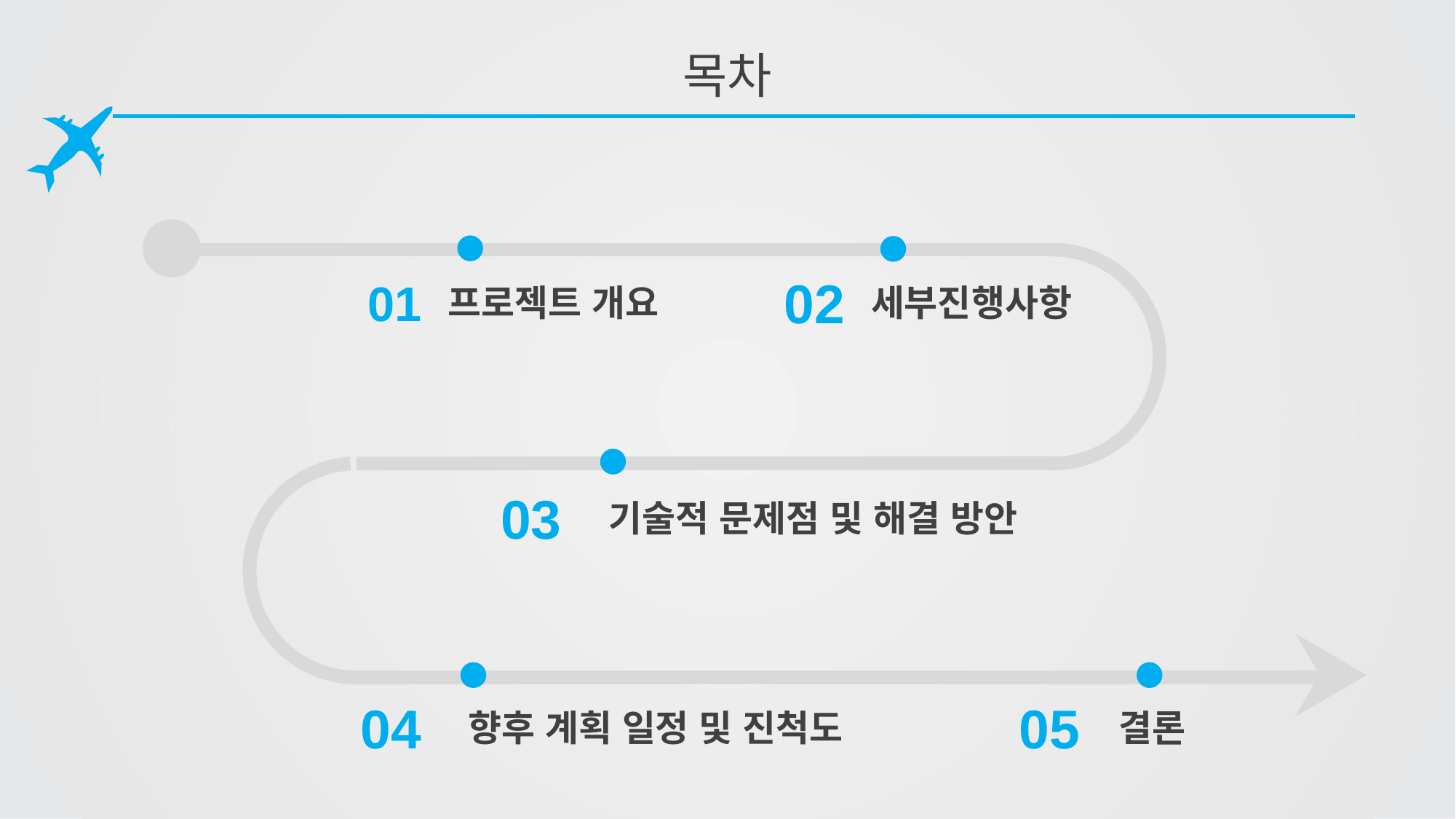

# 목차

02
01
프로젝트 개요
세부진행사항

03
기술적 문제점 및 해결 방안

04
05
향후 계획 일정 및 진척도
결론